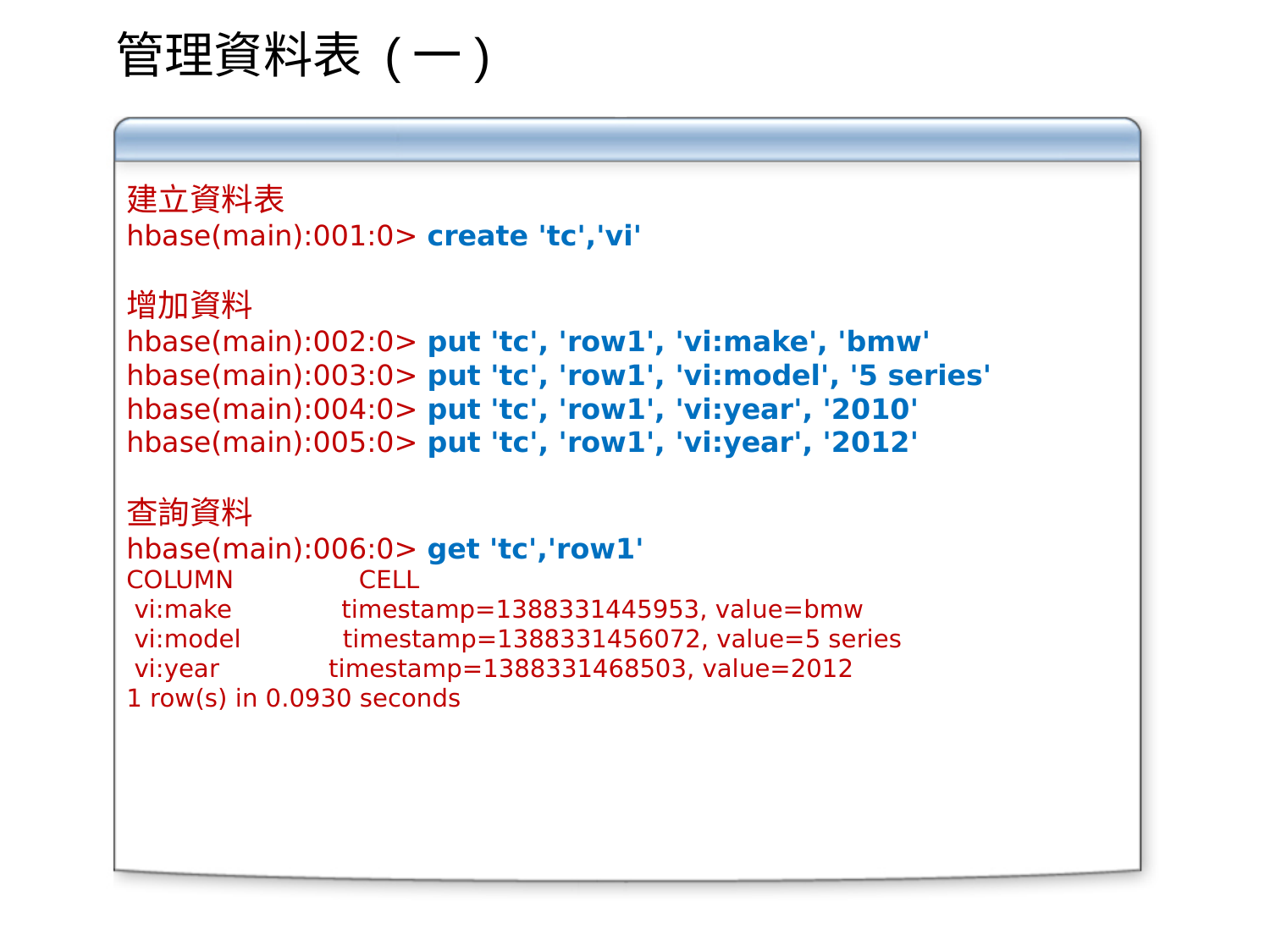

管理資料表 (一)
建立資料表
hbase(main):001:0> create 'tc','vi'

增加資料
hbase(main):002:0> put 'tc', 'row1', 'vi:make', 'bmw'
hbase(main):003:0> put 'tc', 'row1', 'vi:model', '5 series'
hbase(main):004:0> put 'tc', 'row1', 'vi:year', '2010'
hbase(main):005:0> put 'tc', 'row1', 'vi:year', '2012'

查詢資料
hbase(main):006:0> get 'tc','row1'
COLUMN                CELL
 vi:make              timestamp=1388331445953, value=bmw
 vi:model             timestamp=1388331456072, value=5 series
 vi:year              timestamp=1388331468503, value=2012
1 row(s) in 0.0930 seconds